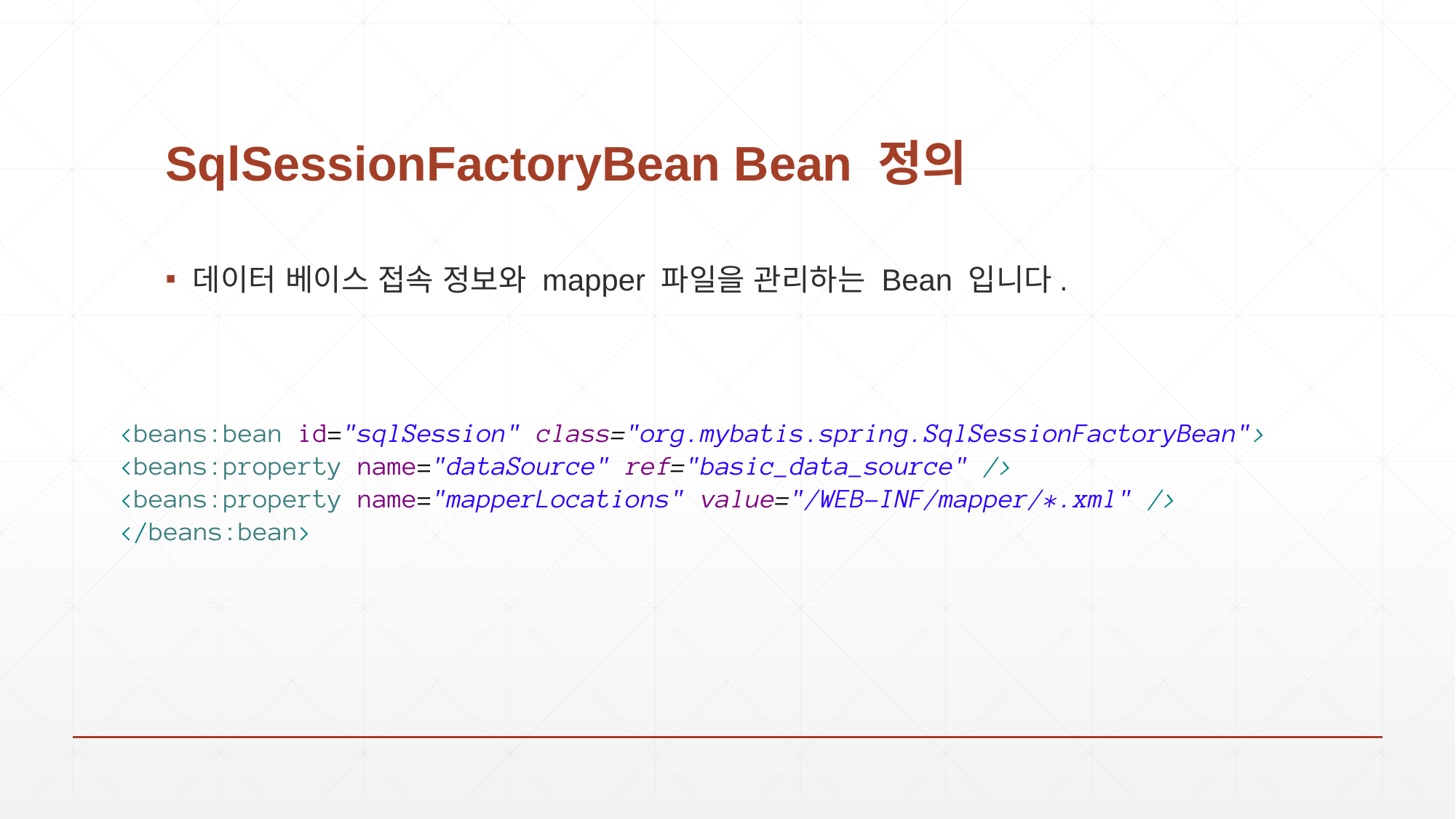

# SqlSessionFactoryBean Bean 정의
데이터 베이스 접속 정보와 mapper 파일을 관리하는 Bean 입니다.
<beans:bean id="sqlSession" class="org.mybatis.spring.SqlSessionFactoryBean">
<beans:property name="dataSource" ref="basic_data_source" />
<beans:property name="mapperLocations" value="/WEB-INF/mapper/*.xml" />
</beans:bean>